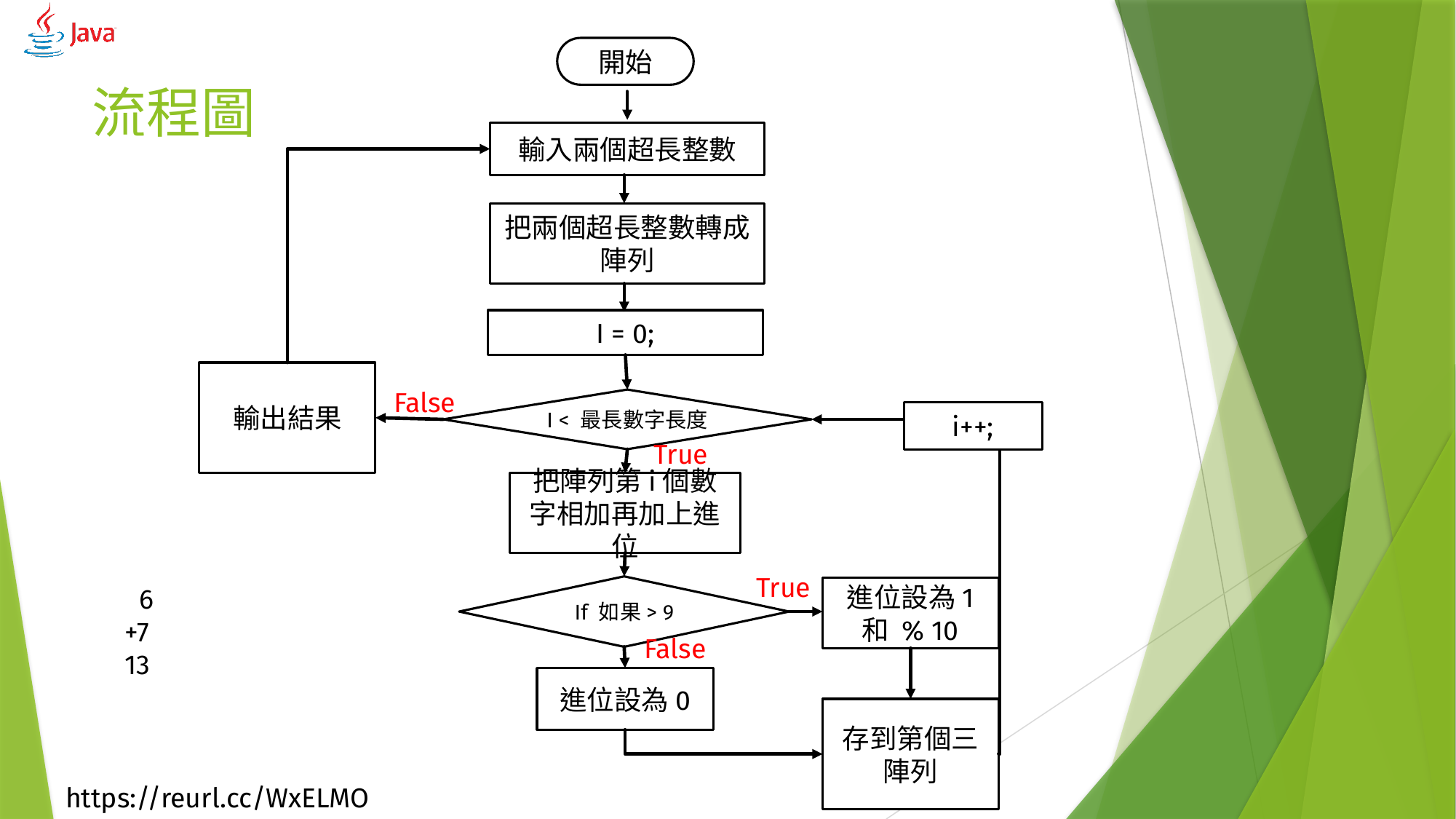

開始
# 流程圖
輸入兩個超長整數
把兩個超長整數轉成陣列
I = 0;
輸出結果
False
I < 最長數字長度
i++;
True
把陣列第i個數字相加再加上進位
True
  6
+7
13
If 如果> 9
進位設為1
和 % 10
False
進位設為0
存到第個三陣列